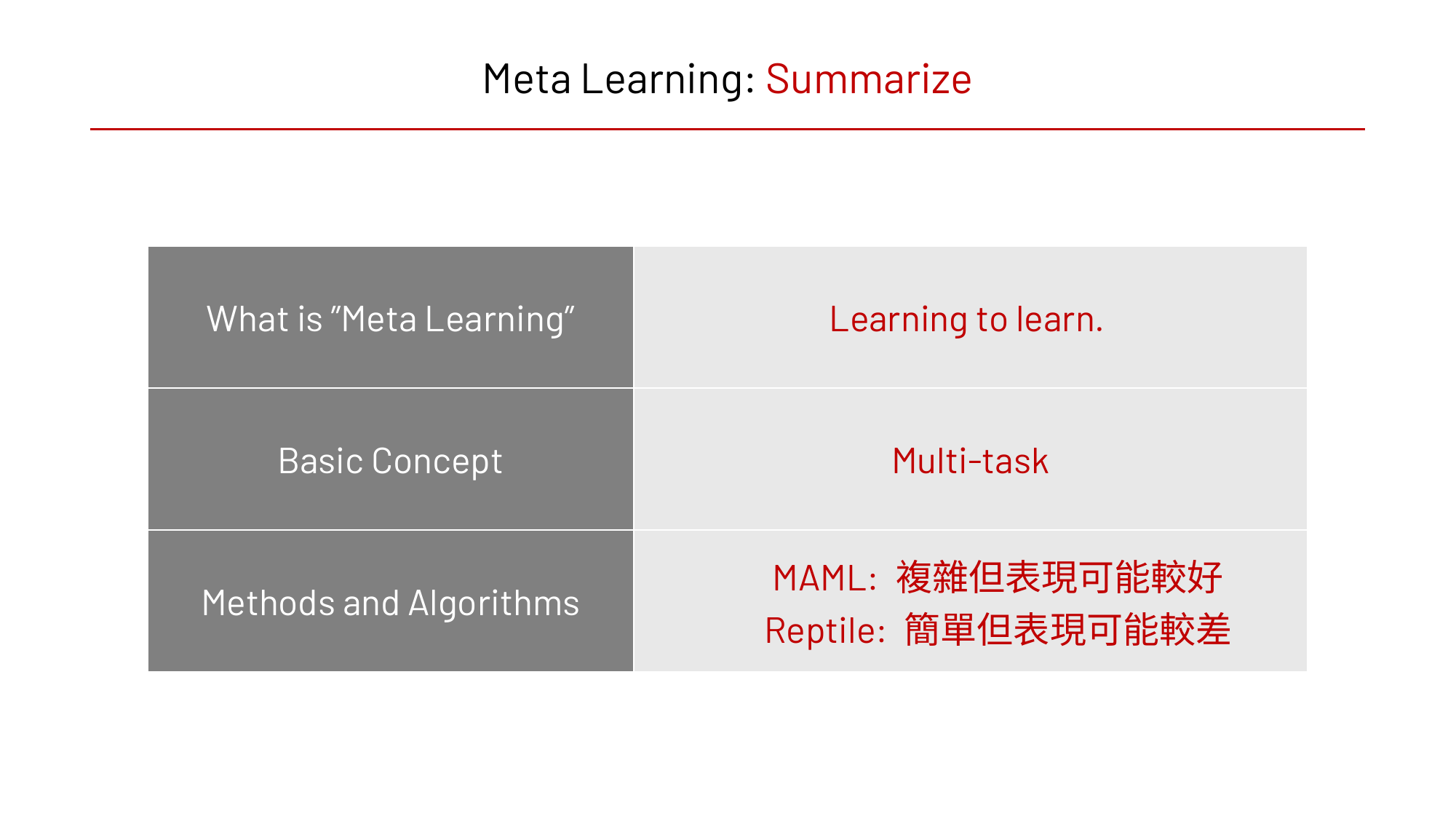

Meta Learning: Summarize
| What is ”Meta Learning” | Learning to learn. |
| --- | --- |
| Basic Concept | Multi-task |
| Methods and Algorithms | MAML: 複雜但表現可能較好 Reptile: 簡單但表現可能較差 |